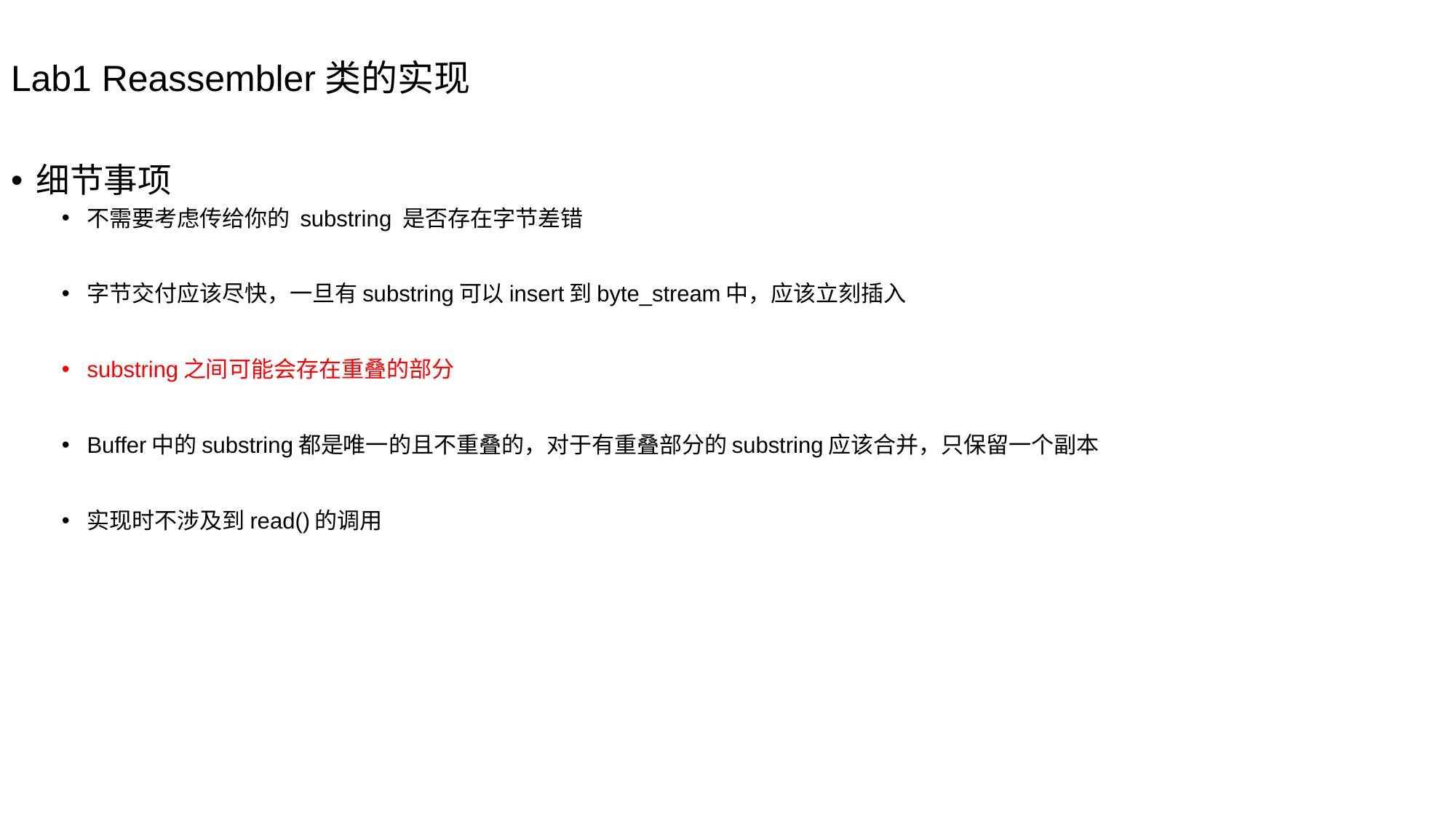

# Lab1 Reassembler类的实现
细节事项
不需要考虑传给你的 substring 是否存在字节差错

字节交付应该尽快，一旦有substring可以insert到byte_stream中，应该立刻插入

substring之间可能会存在重叠的部分

Buffer中的substring都是唯一的且不重叠的，对于有重叠部分的substring应该合并，只保留一个副本

实现时不涉及到read()的调用